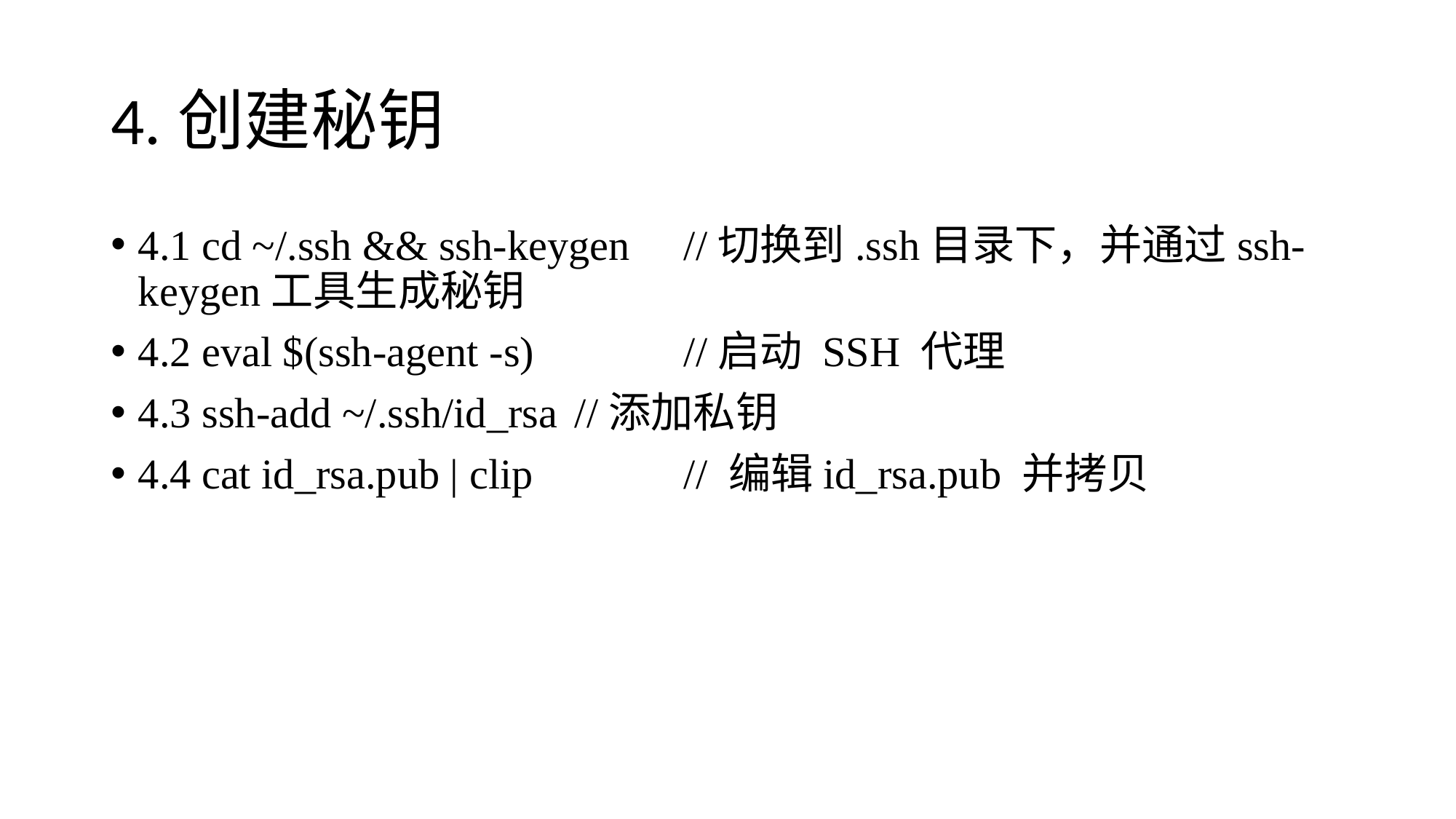

# 4.创建秘钥
4.1 cd ~/.ssh && ssh-keygen	//切换到.ssh目录下，并通过ssh-keygen工具生成秘钥
4.2 eval $(ssh-agent -s)		//启动 SSH 代理
4.3 ssh-add ~/.ssh/id_rsa	//添加私钥
4.4 cat id_rsa.pub | clip		// 编辑id_rsa.pub 并拷贝